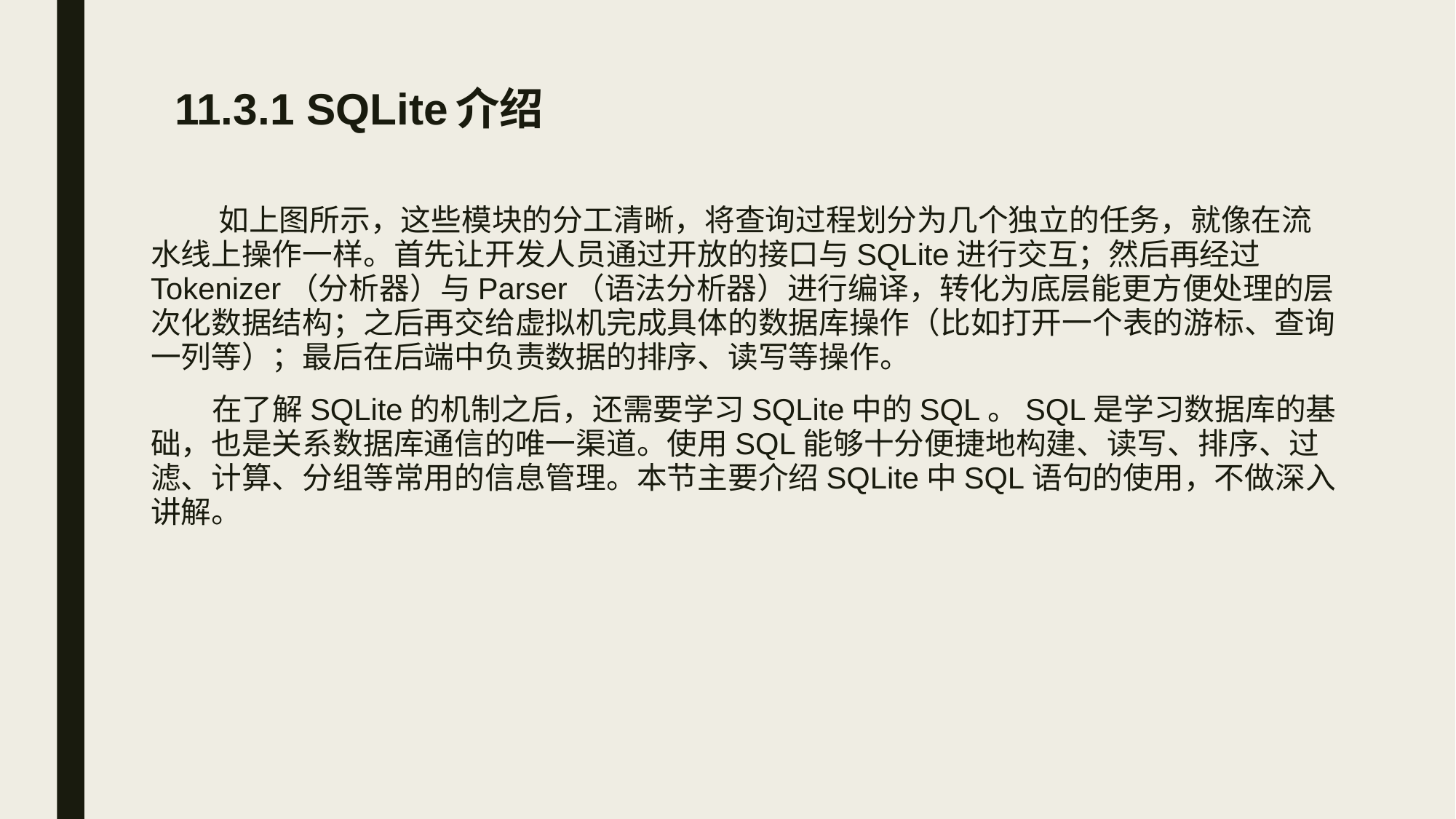

# 11.3.1 SQLite介绍
         如上图所示，这些模块的分工清晰，将查询过程划分为几个独立的任务，就像在流水线上操作一样。首先让开发人员通过开放的接口与SQLite进行交互；然后再经过Tokenizer（分析器）与Parser（语法分析器）进行编译，转化为底层能更方便处理的层次化数据结构；之后再交给虚拟机完成具体的数据库操作（比如打开一个表的游标、查询一列等）；最后在后端中负责数据的排序、读写等操作。
        在了解SQLite的机制之后，还需要学习SQLite中的SQL。SQL是学习数据库的基础，也是关系数据库通信的唯一渠道。使用SQL能够十分便捷地构建、读写、排序、过滤、计算、分组等常用的信息管理。本节主要介绍SQLite中SQL语句的使用，不做深入讲解。